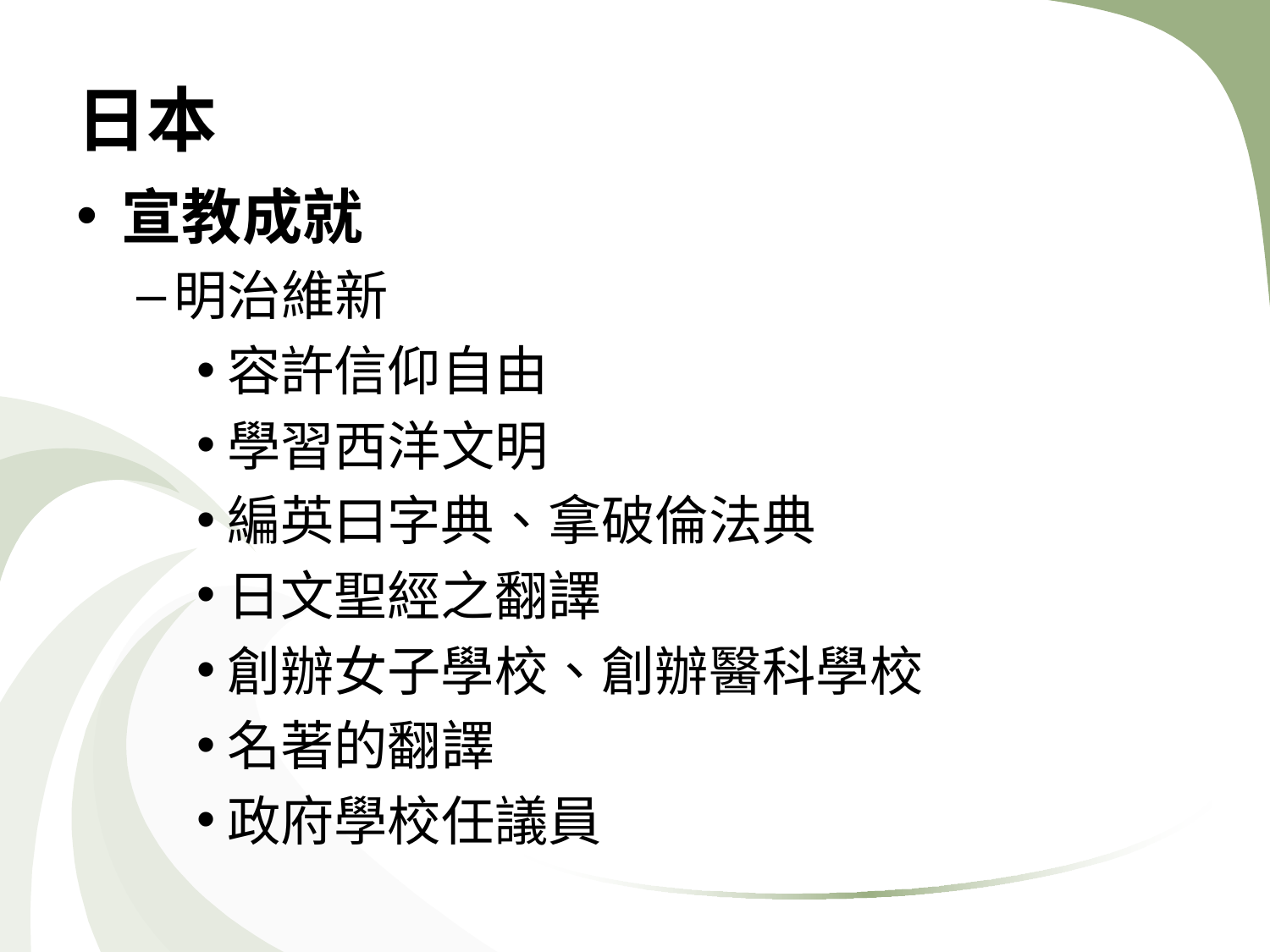

# 日本
宣教成就
明治維新
容許信仰自由
學習西洋文明
編英曰字典、拿破倫法典
日文聖經之翻譯
創辦女子學校、創辦醫科學校
名著的翻譯
政府學校任議員